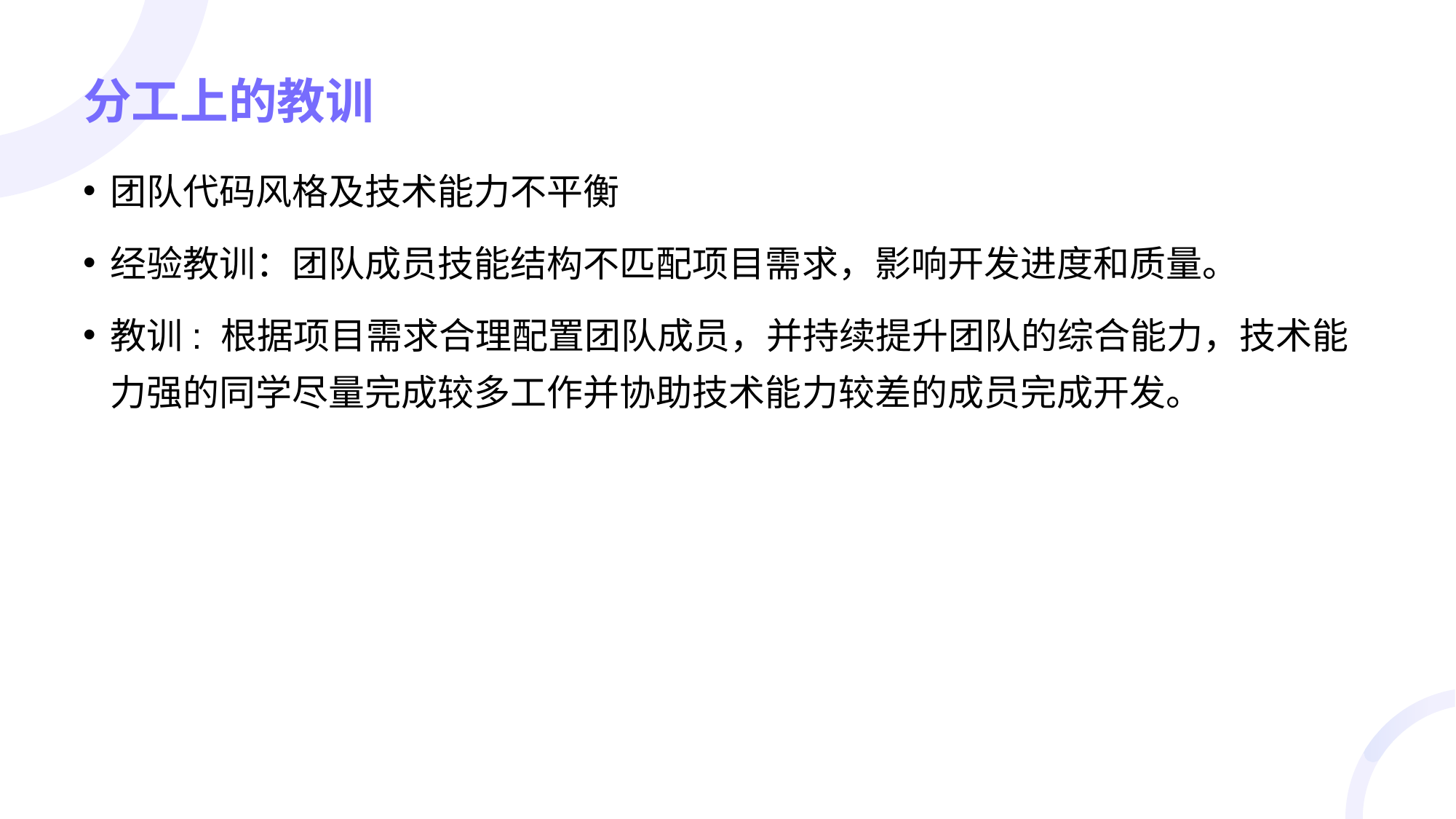

# 分工上的教训
团队代码风格及技术能力不平衡
经验教训：团队成员技能结构不匹配项目需求，影响开发进度和质量。
教训: 根据项目需求合理配置团队成员，并持续提升团队的综合能力，技术能力强的同学尽量完成较多工作并协助技术能力较差的成员完成开发。